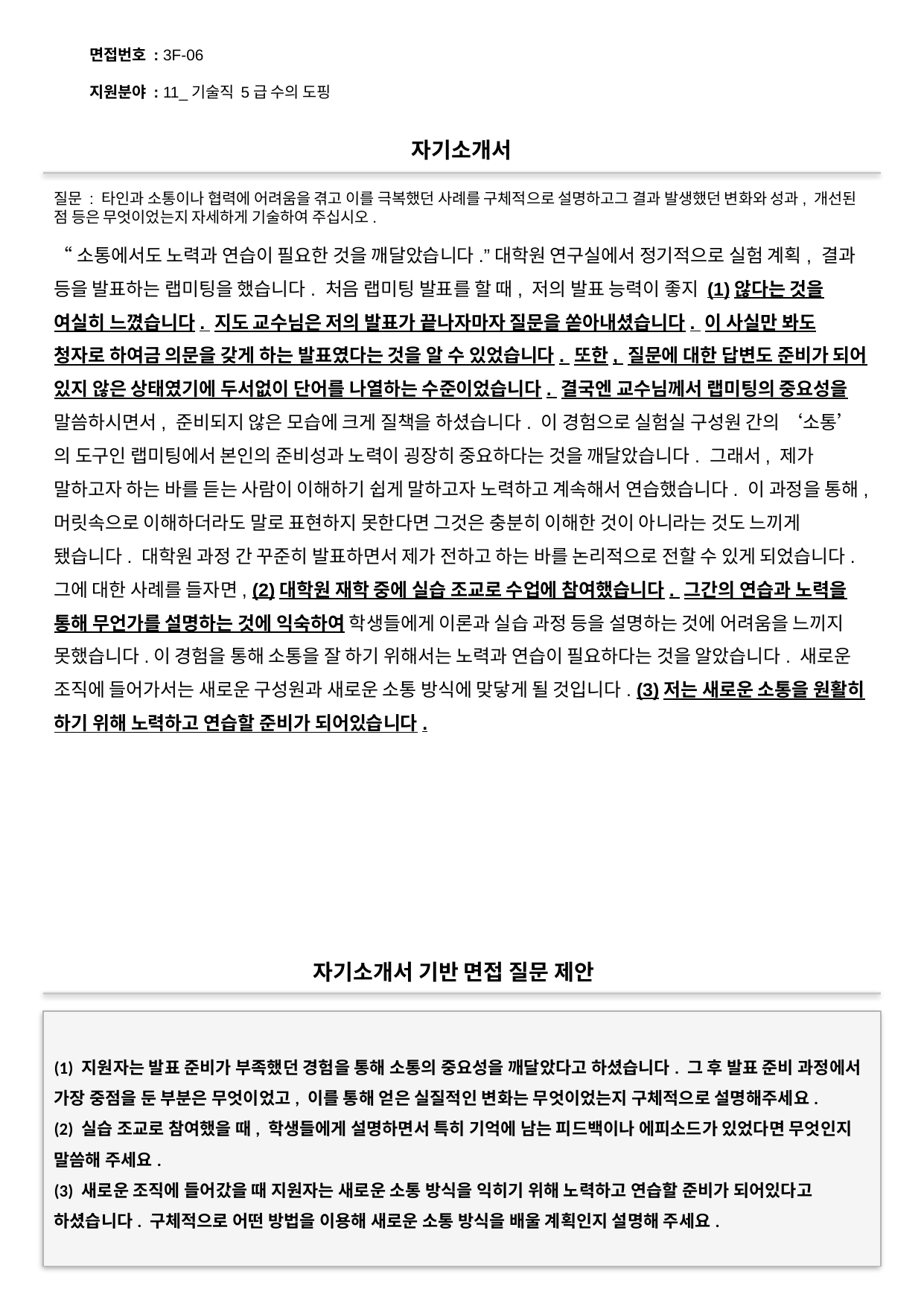

면접번호 : 3F-06

지원분야 : 11_기술직 5급 수의 도핑
#

자기소개서

질문 : 타인과 소통이나 협력에 어려움을 겪고 이를 극복했던 사례를 구체적으로 설명하고그 결과 발생했던 변화와 성과, 개선된 점 등은 무엇이었는지 자세하게 기술하여 주십시오.

“소통에서도 노력과 연습이 필요한 것을 깨달았습니다.”대학원 연구실에서 정기적으로 실험 계획, 결과 등을 발표하는 랩미팅을 했습니다. 처음 랩미팅 발표를 할 때, 저의 발표 능력이 좋지 (1)않다는 것을 여실히 느꼈습니다. 지도 교수님은 저의 발표가 끝나자마자 질문을 쏟아내셨습니다. 이 사실만 봐도 청자로 하여금 의문을 갖게 하는 발표였다는 것을 알 수 있었습니다. 또한, 질문에 대한 답변도 준비가 되어 있지 않은 상태였기에 두서없이 단어를 나열하는 수준이었습니다. 결국엔 교수님께서 랩미팅의 중요성을 말씀하시면서, 준비되지 않은 모습에 크게 질책을 하셨습니다. 이 경험으로 실험실 구성원 간의 ‘소통’의 도구인 랩미팅에서 본인의 준비성과 노력이 굉장히 중요하다는 것을 깨달았습니다. 그래서, 제가 말하고자 하는 바를 듣는 사람이 이해하기 쉽게 말하고자 노력하고 계속해서 연습했습니다. 이 과정을 통해, 머릿속으로 이해하더라도 말로 표현하지 못한다면 그것은 충분히 이해한 것이 아니라는 것도 느끼게 됐습니다. 대학원 과정 간 꾸준히 발표하면서 제가 전하고 하는 바를 논리적으로 전할 수 있게 되었습니다. 그에 대한 사례를 들자면, (2)대학원 재학 중에 실습 조교로 수업에 참여했습니다. 그간의 연습과 노력을 통해 무언가를 설명하는 것에 익숙하여 학생들에게 이론과 실습 과정 등을 설명하는 것에 어려움을 느끼지 못했습니다.이 경험을 통해 소통을 잘 하기 위해서는 노력과 연습이 필요하다는 것을 알았습니다. 새로운 조직에 들어가서는 새로운 구성원과 새로운 소통 방식에 맞닿게 될 것입니다. (3)저는 새로운 소통을 원활히 하기 위해 노력하고 연습할 준비가 되어있습니다.

자기소개서 기반 면접 질문 제안

(1) 지원자는 발표 준비가 부족했던 경험을 통해 소통의 중요성을 깨달았다고 하셨습니다. 그 후 발표 준비 과정에서 가장 중점을 둔 부분은 무엇이었고, 이를 통해 얻은 실질적인 변화는 무엇이었는지 구체적으로 설명해주세요.
(2) 실습 조교로 참여했을 때, 학생들에게 설명하면서 특히 기억에 남는 피드백이나 에피소드가 있었다면 무엇인지 말씀해 주세요.
(3) 새로운 조직에 들어갔을 때 지원자는 새로운 소통 방식을 익히기 위해 노력하고 연습할 준비가 되어있다고 하셨습니다. 구체적으로 어떤 방법을 이용해 새로운 소통 방식을 배울 계획인지 설명해 주세요.